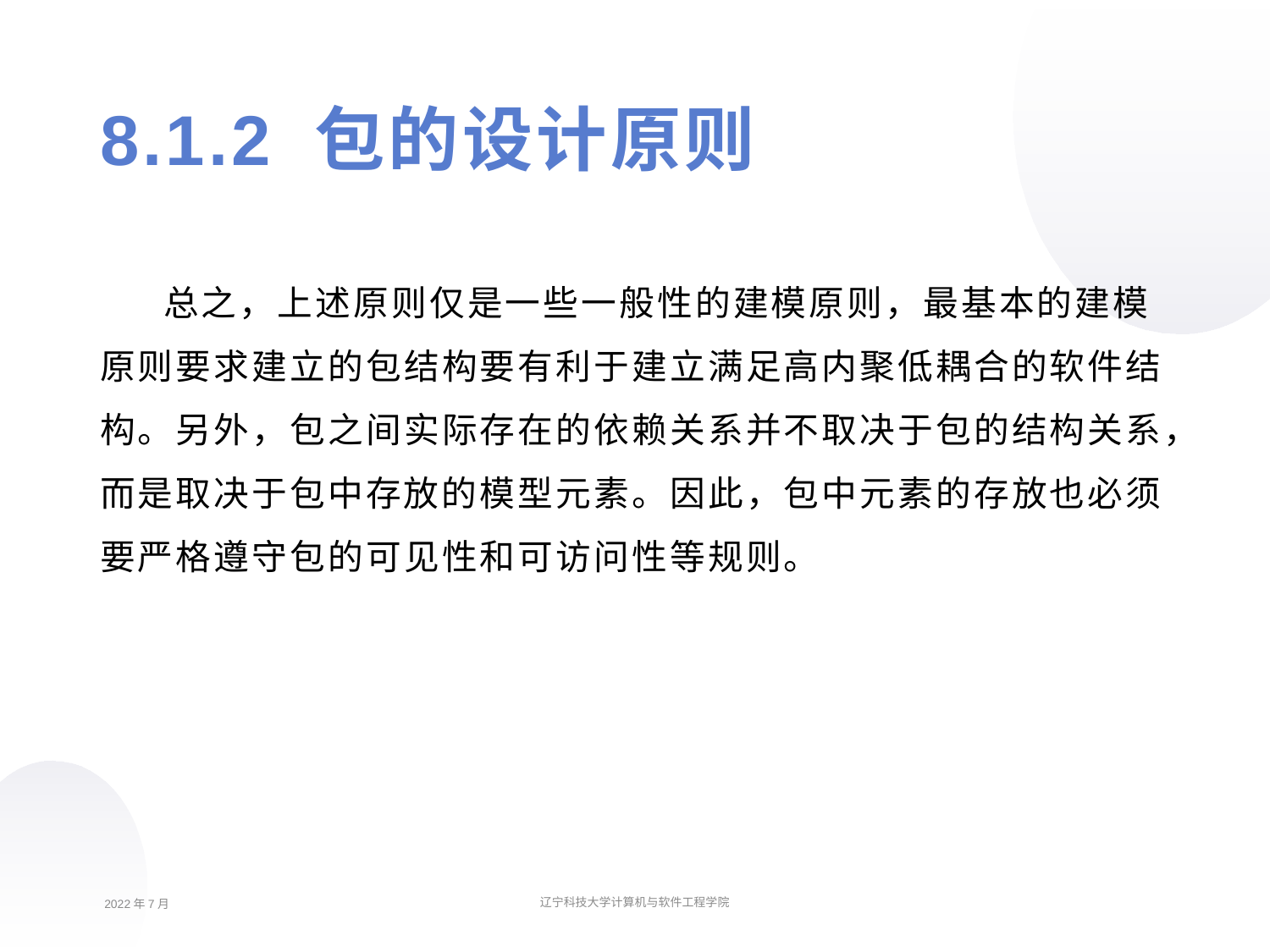

8.1.2 包的设计原则
总之，上述原则仅是一些一般性的建模原则，最基本的建模原则要求建立的包结构要有利于建立满足高内聚低耦合的软件结构。另外，包之间实际存在的依赖关系并不取决于包的结构关系，而是取决于包中存放的模型元素。因此，包中元素的存放也必须要严格遵守包的可见性和可访问性等规则。

2022年7月
辽宁科技大学计算机与软件工程学院
23